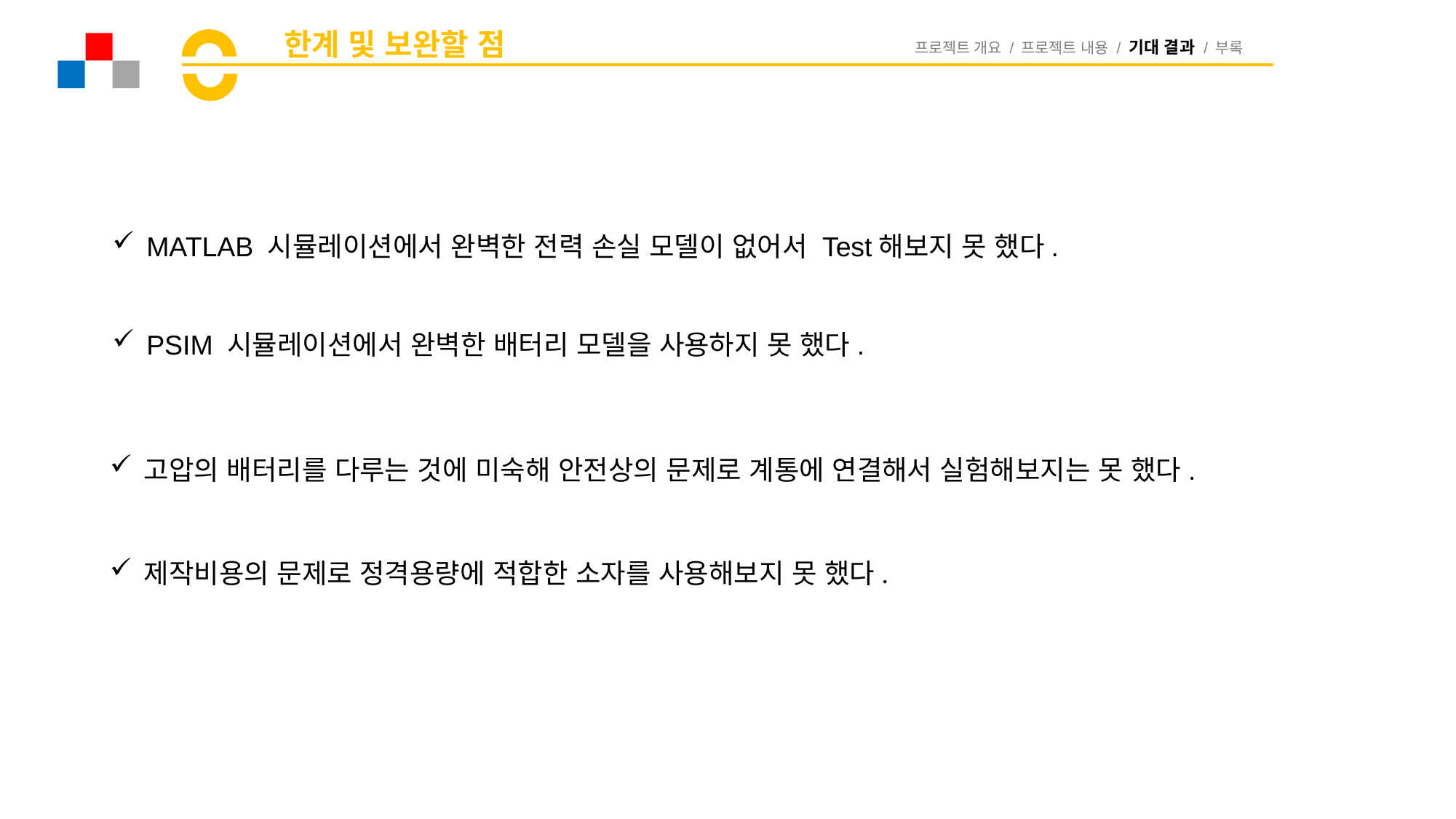

# 한계 및 보완할 점
프로젝트 개요 / 프로젝트 내용 / 기대 결과 / 부록

MATLAB 시뮬레이션에서 완벽한 전력 손실 모델이 없어서 Test해보지 못 했다.
PSIM 시뮬레이션에서 완벽한 배터리 모델을 사용하지 못 했다.
고압의 배터리를 다루는 것에 미숙해 안전상의 문제로 계통에 연결해서 실험해보지는 못 했다.
제작비용의 문제로 정격용량에 적합한 소자를 사용해보지 못 했다.